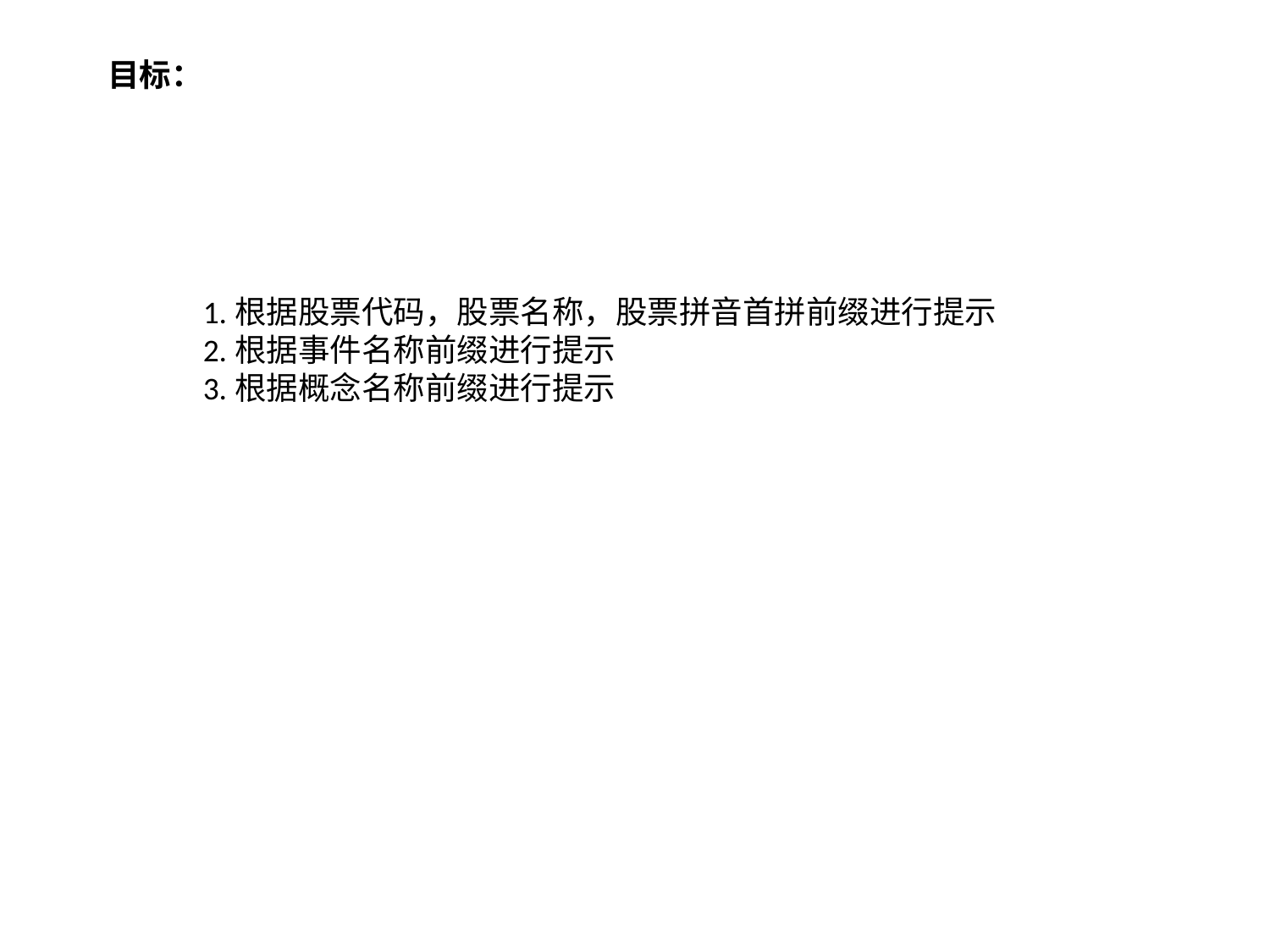

目标：
1.根据股票代码，股票名称，股票拼音首拼前缀进行提示
2.根据事件名称前缀进行提示
3.根据概念名称前缀进行提示